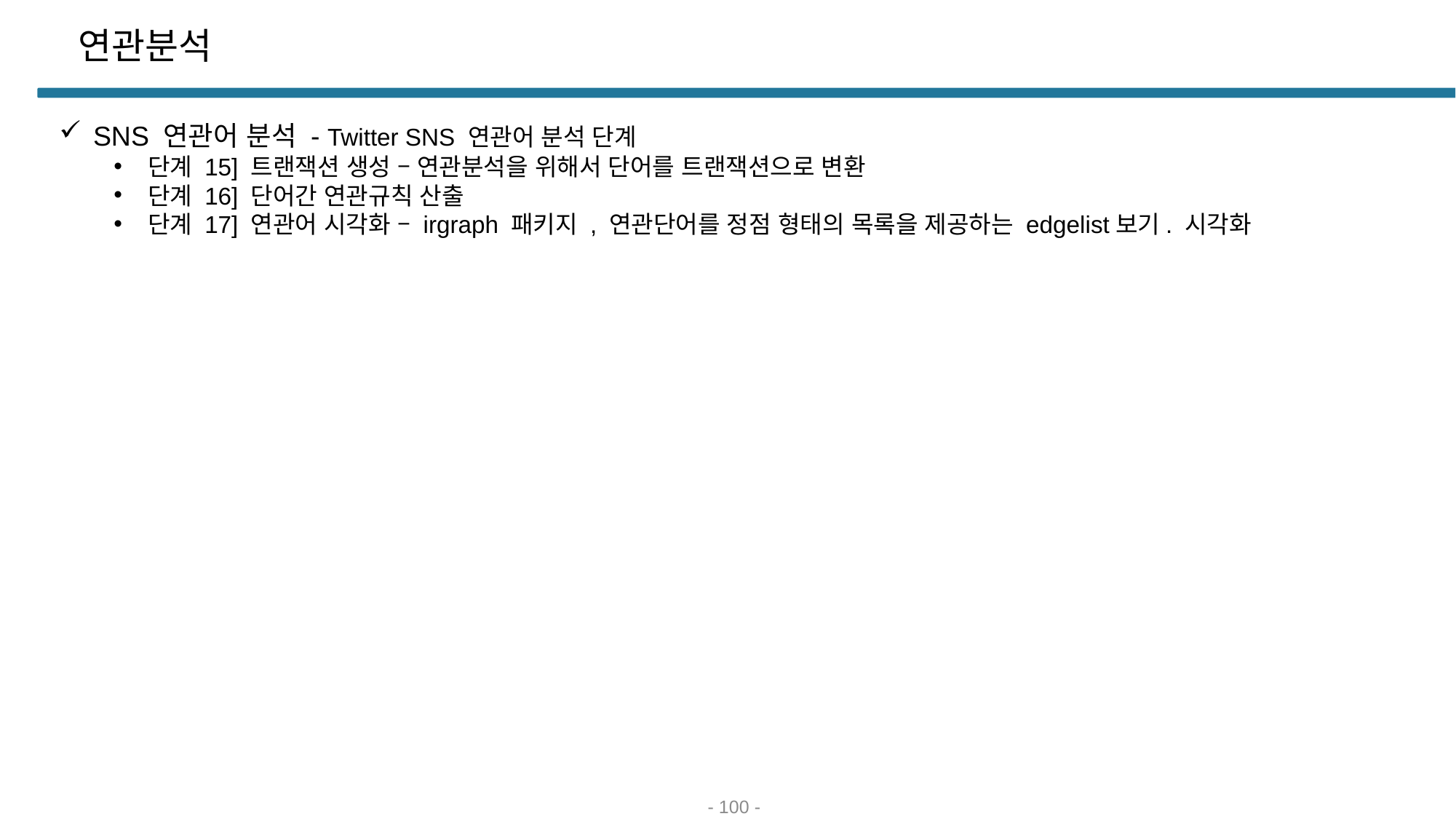

연관분석
#
SNS 연관어 분석 - Twitter SNS 연관어 분석 단계
단계 15] 트랜잭션 생성 – 연관분석을 위해서 단어를 트랜잭션으로 변환
단계 16] 단어간 연관규칙 산출
단계 17] 연관어 시각화 – irgraph 패키지 , 연관단어를 정점 형태의 목록을 제공하는 edgelist보기. 시각화
- 100 -